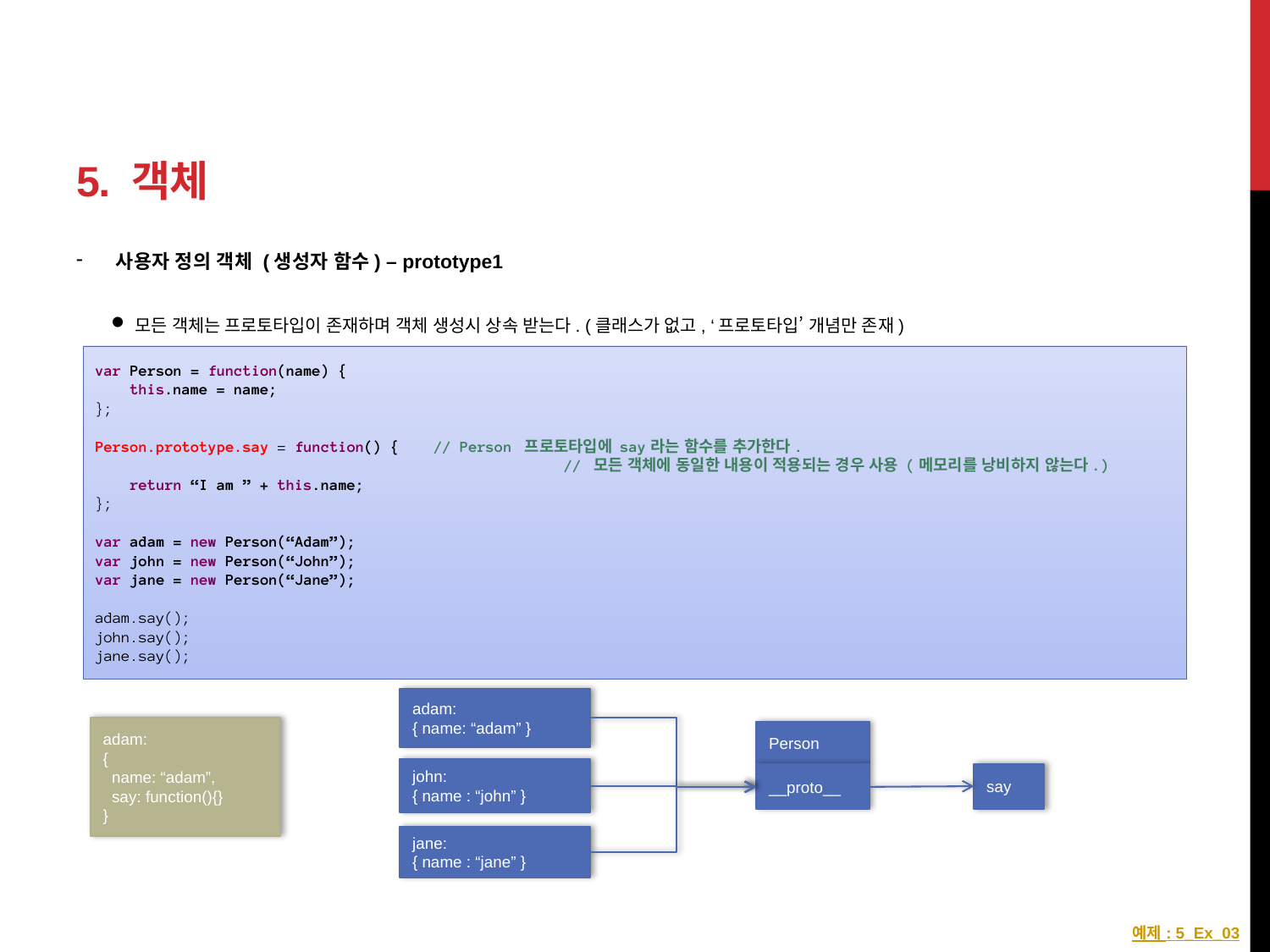

# 5. 객체
사용자 정의 객체 (생성자 함수) – prototype1

모든 객체는 프로토타입이 존재하며 객체 생성시 상속 받는다. (클래스가 없고, ‘프로토타입’ 개념만 존재)

var Person = function(name) {
    this.name = name;
};

Person.prototype.say = function() {    // Person 프로토타입에 say라는 함수를 추가한다.
                                                      // 모든 객체에 동일한 내용이 적용되는 경우 사용 (메모리를 낭비하지 않는다.)
    return “I am ” + this.name;
};

var adam = new Person(“Adam”);
var john = new Person(“John”);
var jane = new Person(“Jane”);

adam.say();
john.say();
jane.say();
adam:
{ name: “adam” }
Person
john:
{ name : “john” }
say
__proto__
jane:
{ name : “jane” }
adam:
{
  name: “adam”,
  say: function(){}
}
예제 : 5_Ex_03